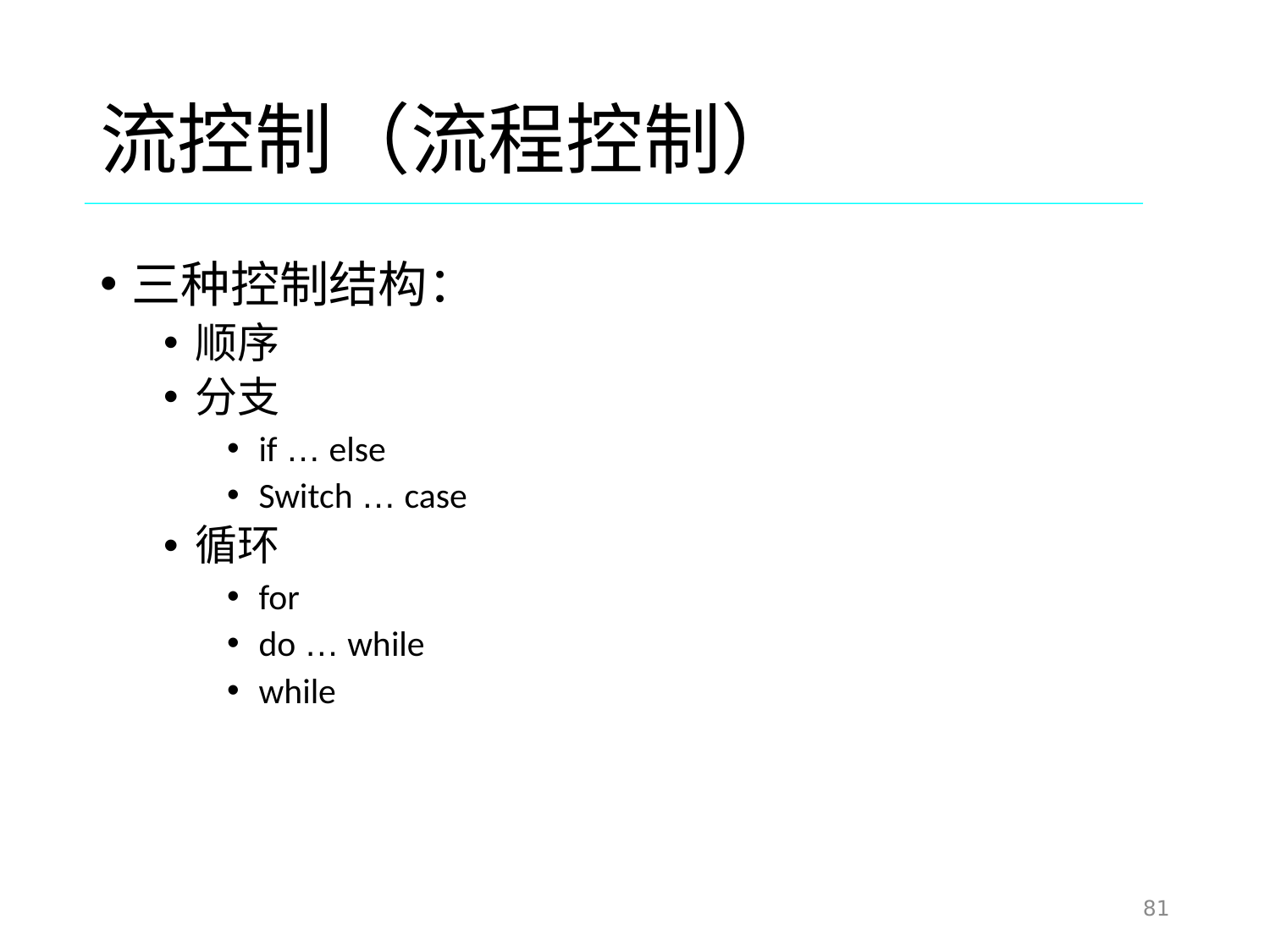

# 流控制（流程控制）

三种控制结构：
顺序
分支
if … else
Switch … case
循环
for
do … while
while

81